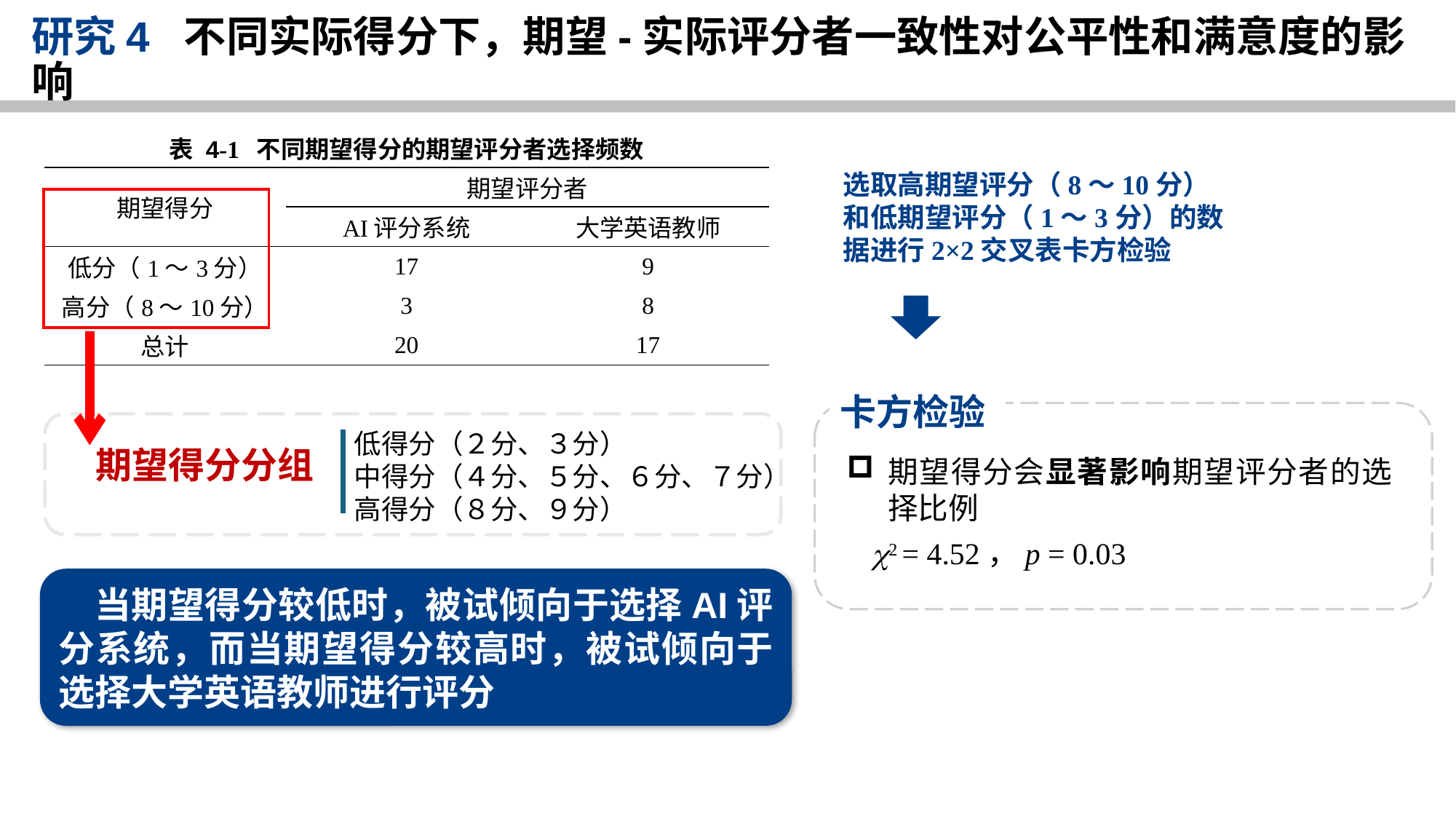

# 研究4  不同实际得分下，期望-实际评分者一致性对公平性和满意度的影响
| 表 4-1 不同期望得分的期望评分者选择频数 |  |  |
| --- | --- | --- |
| 期望得分 | 期望评分者 |  |
|  | AI评分系统 | 大学英语教师 |
| 低分（1～3分） | 17 | 9 |
| 高分（8～10分） | 3 | 8 |
| 总计 | 20 | 17 |
选取高期望评分（8～10分）和低期望评分（1～3分）的数据进行2×2交叉表卡方检验

卡方检验

期望得分会显著影响期望评分者的选择比例
   χ2 = 4.52，p = 0.03

低得分（２分、３分）
中得分（４分、５分、６分、７分）
高得分（８分、９分）
期望得分分组
当期望得分较低时，被试倾向于选择AI评分系统，而当期望得分较高时，被试倾向于选择大学英语教师进行评分